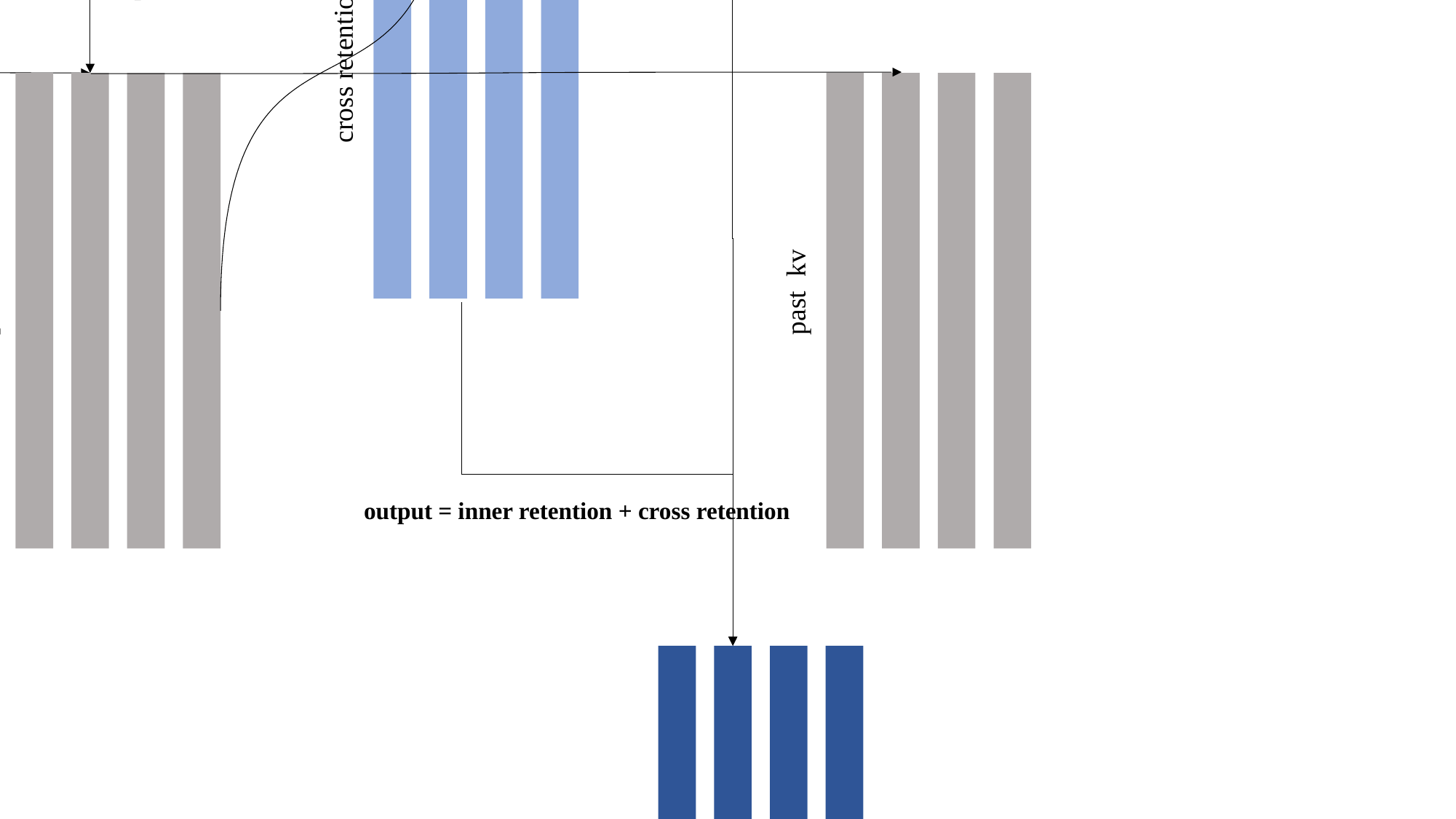

Seq Length

……
Embed Size
Chunk Size
Chunk Size

V

K

Q
inner retention = Q @ K @ V

inner retention

past  kv

V

K

Q
inner retention = Q @ K @ V

inner retention

past  kv
current kv = K @ V

current  kv
cross retention = Q @ past kv

cross retention
past kv = current kv + past kv

past  kv
output = inner retention + cross retention

output
补充图片：Chunk-wise Recurrent 的可视化